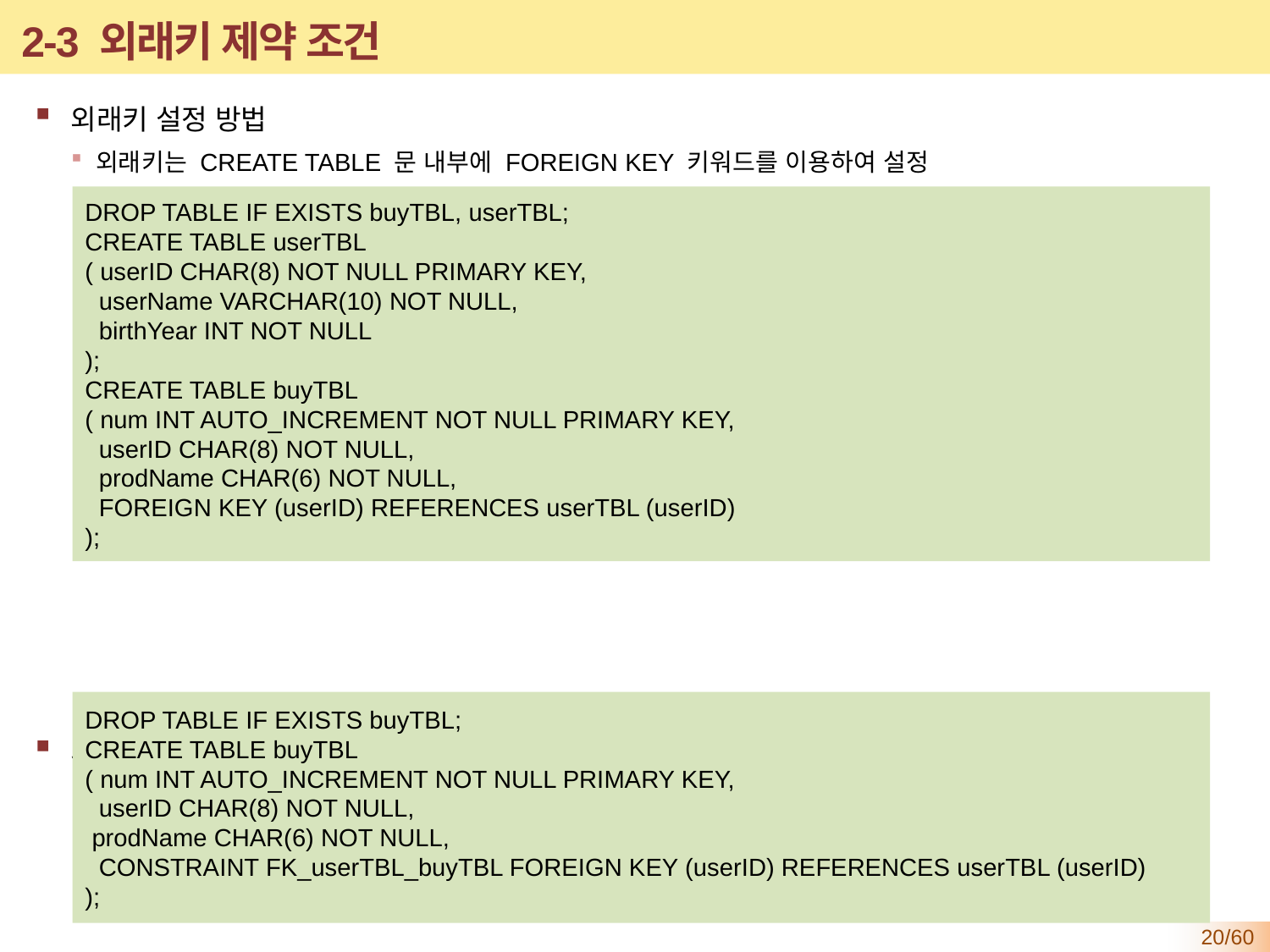

# 2-3 외래키 제약 조건
외래키 설정 방법
외래키는 CREATE TABLE 문 내부에 FOREIGN KEY 키워드를 이용하여 설정

외래키 제약 조건의 이름 지정
마지막 행에서 쉼표로 분리한 후 아래에 작성

DROP TABLE IF EXISTS buyTBL, userTBL;
CREATE TABLE userTBL
( userID CHAR(8) NOT NULL PRIMARY KEY,
  userName VARCHAR(10) NOT NULL,
  birthYear INT NOT NULL
);
CREATE TABLE buyTBL
( num INT AUTO_INCREMENT NOT NULL PRIMARY KEY,
  userID CHAR(8) NOT NULL,
  prodName CHAR(6) NOT NULL,
  FOREIGN KEY (userID) REFERENCES userTBL (userID)
);
DROP TABLE IF EXISTS buyTBL;
CREATE TABLE buyTBL
( num INT AUTO_INCREMENT NOT NULL PRIMARY KEY,
  userID CHAR(8) NOT NULL,
 prodName CHAR(6) NOT NULL,
  CONSTRAINT FK_userTBL_buyTBL FOREIGN KEY (userID) REFERENCES userTBL (userID)
);